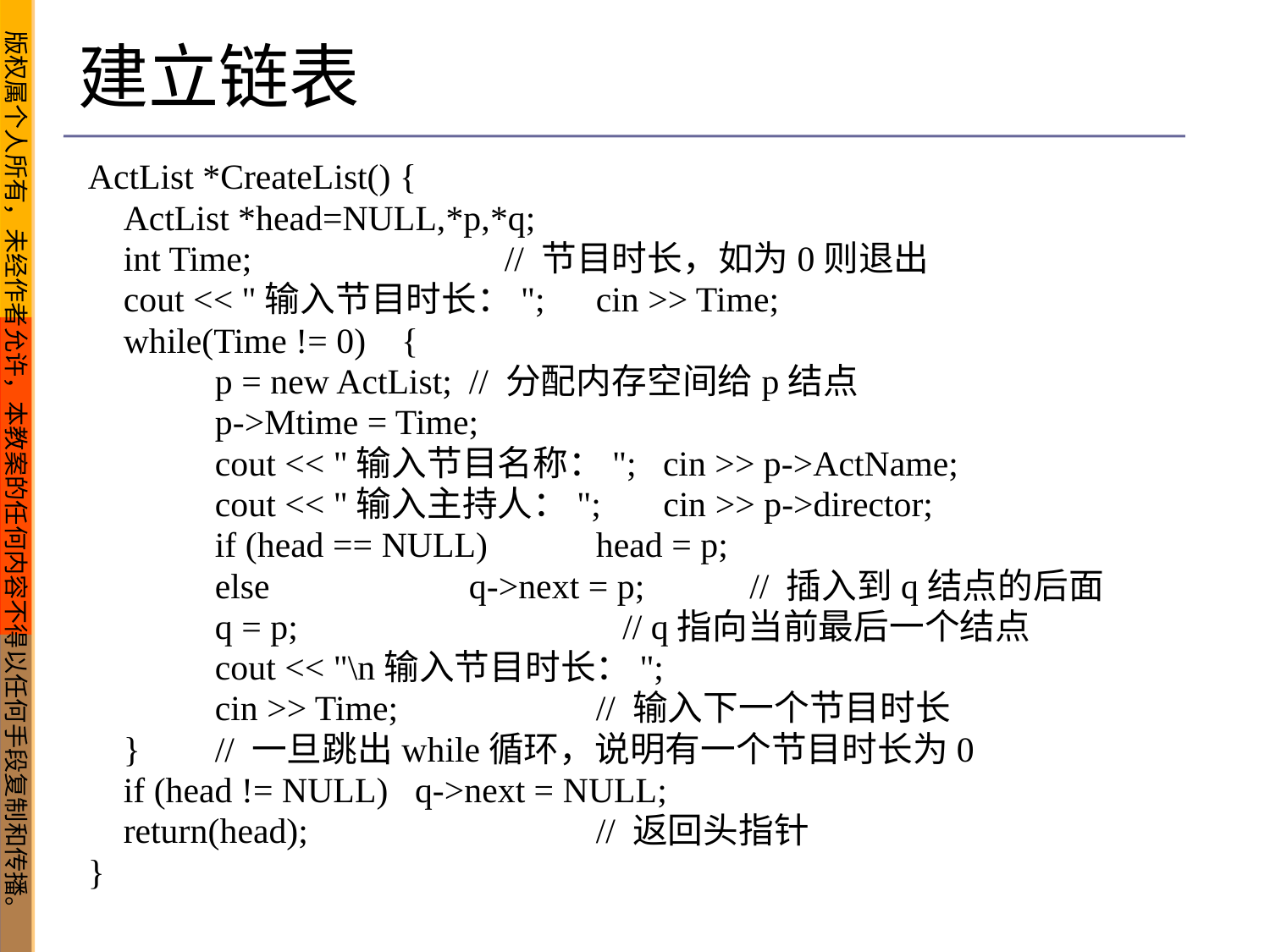

建立链表
ActList *CreateList() {
    ActList *head=NULL,*p,*q;
    int Time;		    // 节目时长，如为0则退出
    cout << "输入节目时长：";	cin >> Time;
    while(Time != 0)    {
    	p = new ActList;	// 分配内存空间给p结点
    	p->Mtime = Time;
    	cout << "输入节目名称：";   cin >> p->ActName;
    	cout << "输入主持人：";       cin >> p->director;
    	if (head == NULL)	head = p;
    	else		q->next = p;	   // 插入到q结点的后面
    	q = p;			   // q指向当前最后一个结点
    	cout << "\n输入节目时长：";
    	cin >> Time;		// 输入下一个节目时长
    }	// 一旦跳出while循环，说明有一个节目时长为0
    if (head != NULL)   q->next = NULL;
    return(head);			// 返回头指针
}